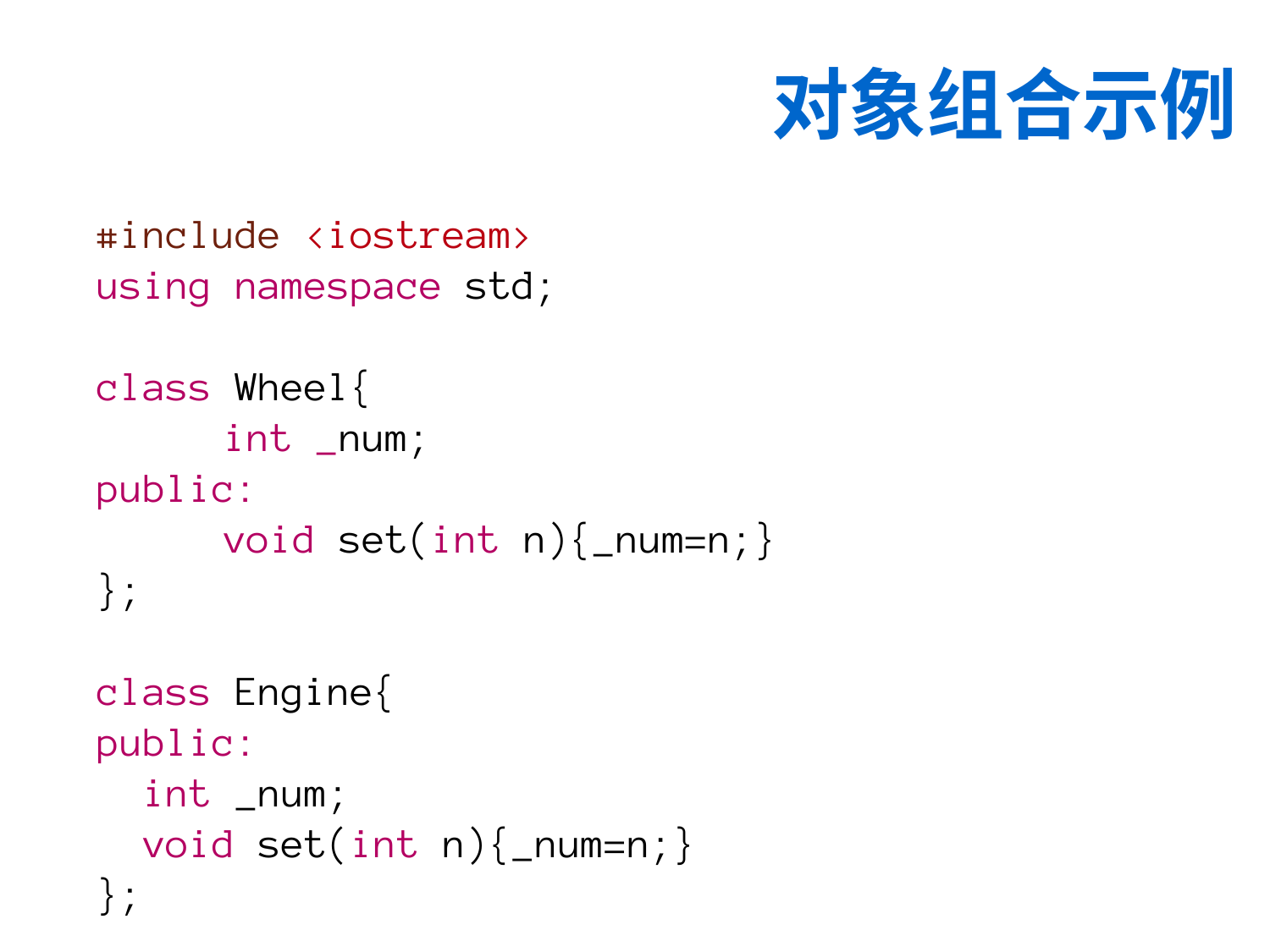

# 对象组合示例
#include <iostream>
using namespace std;

class Wheel{
	int _num;
public:
	void set(int n){_num=n;}
};

class Engine{
public:
  int _num;
  void set(int n){_num=n;}
};